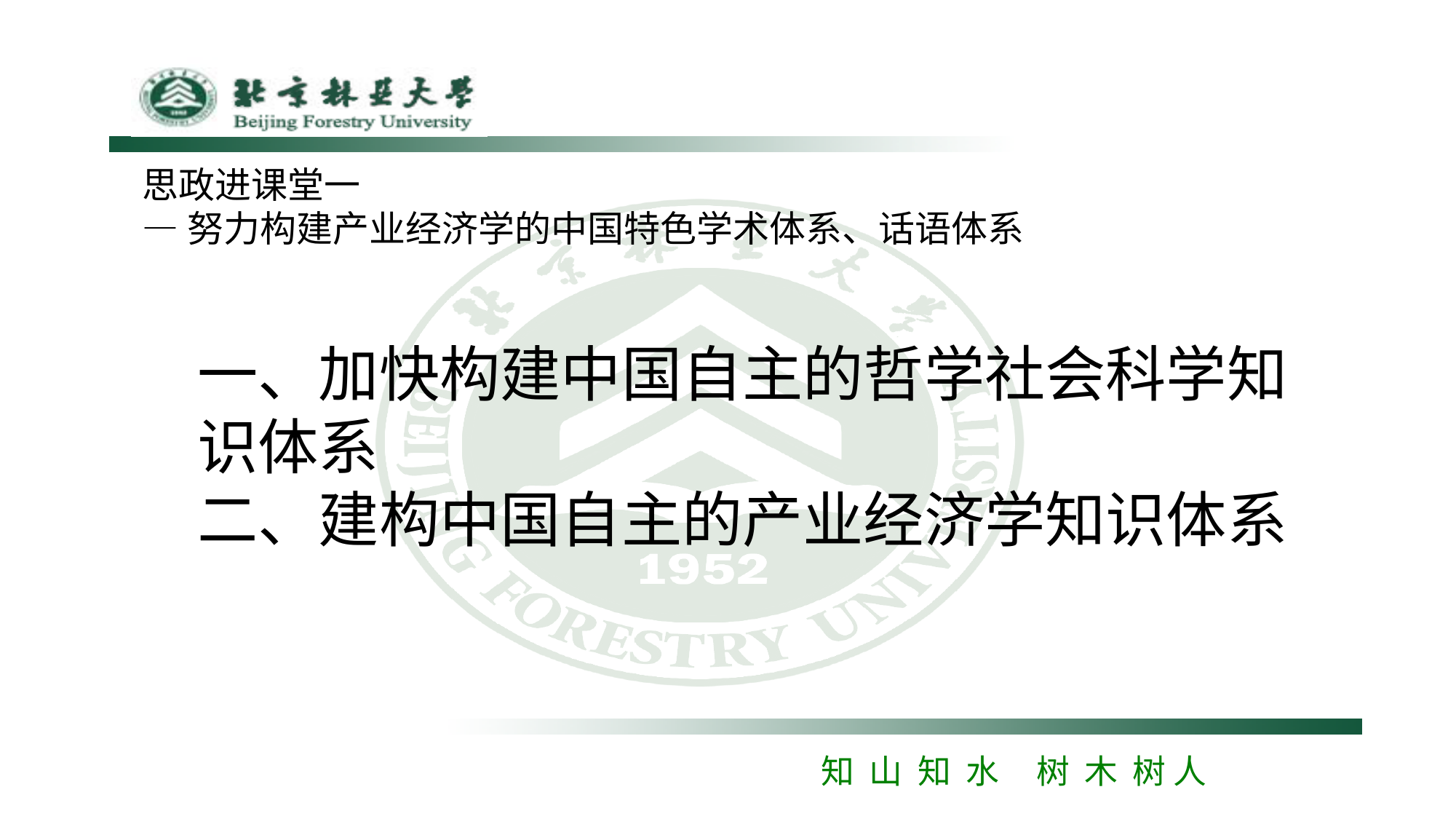

思政进课堂一
—努力构建产业经济学的中国特色学术体系、话语体系
一、加快构建中国自主的哲学社会科学知识体系
二、建构中国自主的产业经济学知识体系